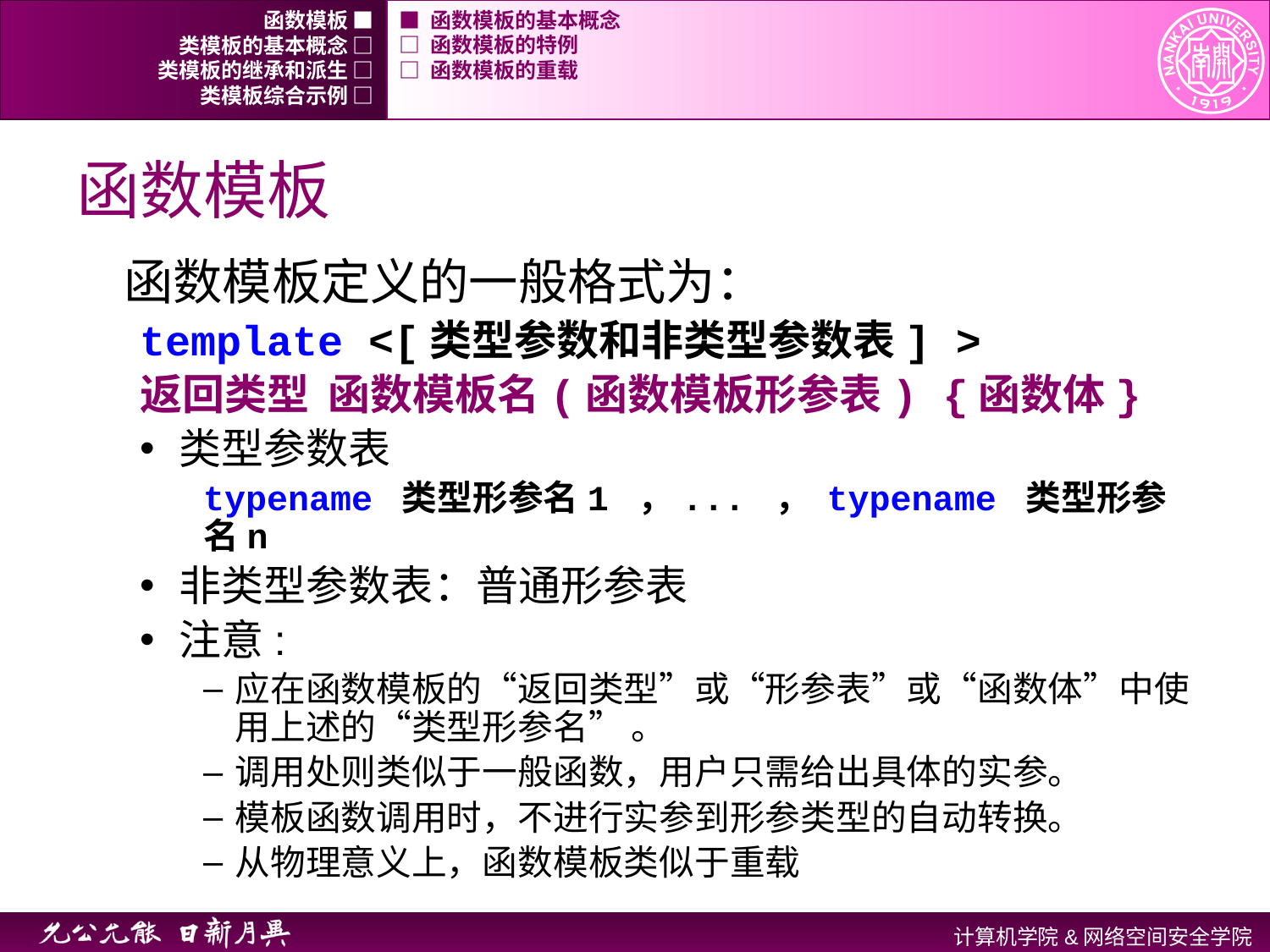

函数模板 ■
■ 函数模板的基本概念
类模板的基本概念 □
□ 函数模板的特例
类模板的继承和派生 □
□ 函数模板的重载
类模板综合示例 □

# 函数模板
函数模板定义的一般格式为：
template <[类型参数和非类型参数表] >
返回类型  函数模板名(函数模板形参表) {函数体}
类型参数表
typename 类型形参名1 ，... ， typename 类型形参名n
非类型参数表：普通形参表
注意:
应在函数模板的“返回类型”或“形参表”或“函数体”中使用上述的“类型形参名” 。
调用处则类似于一般函数，用户只需给出具体的实参。
模板函数调用时，不进行实参到形参类型的自动转换。
从物理意义上，函数模板类似于重载